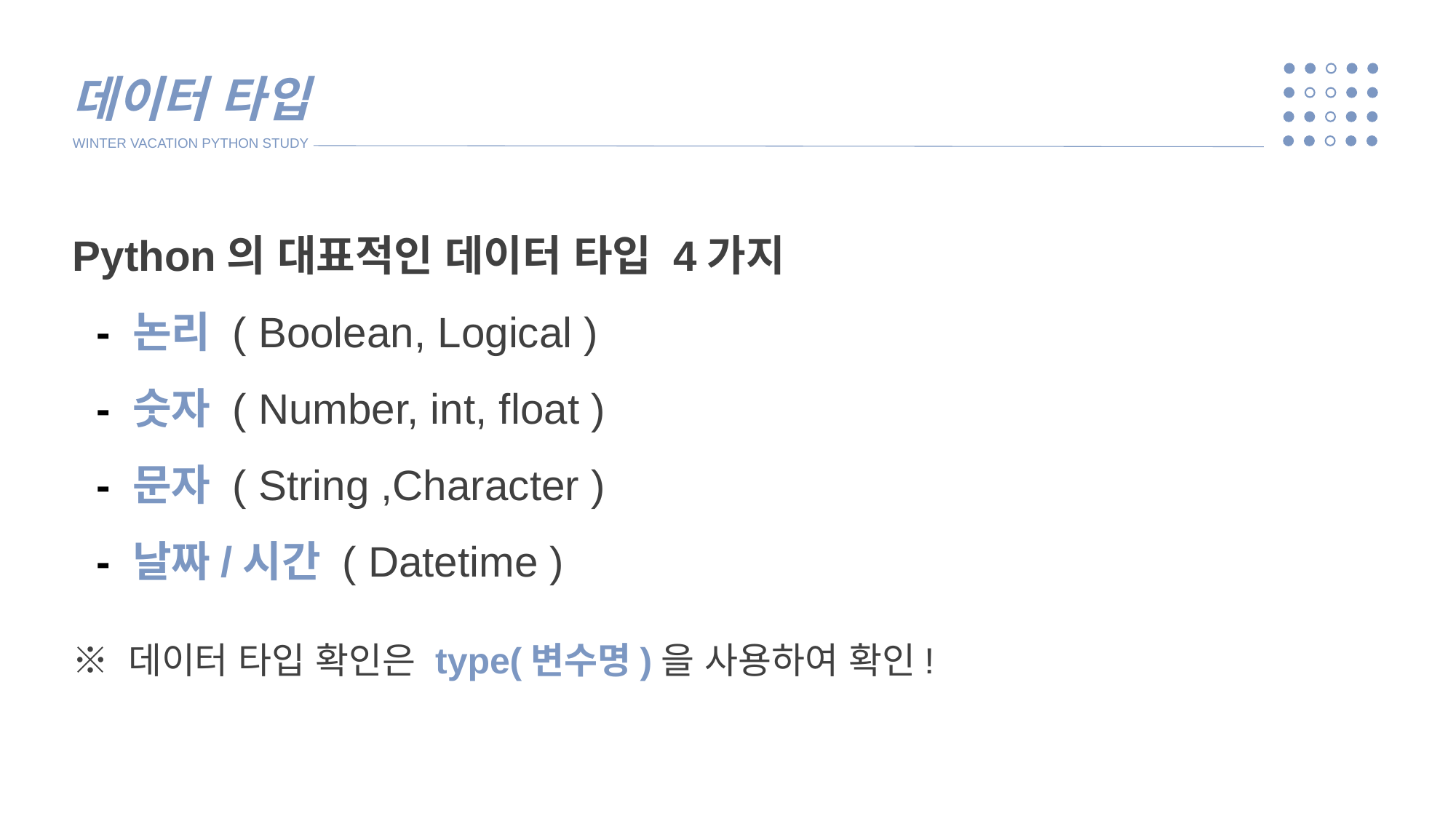

데이터 타입
WINTER VACATION PYTHON STUDY

Python의 대표적인 데이터 타입 4가지
  - 논리 ( Boolean, Logical )
  - 숫자 ( Number, int, float )
  - 문자 ( String ,Character )
  - 날짜/시간 ( Datetime )

※ 데이터 타입 확인은 type(변수명)을 사용하여 확인!